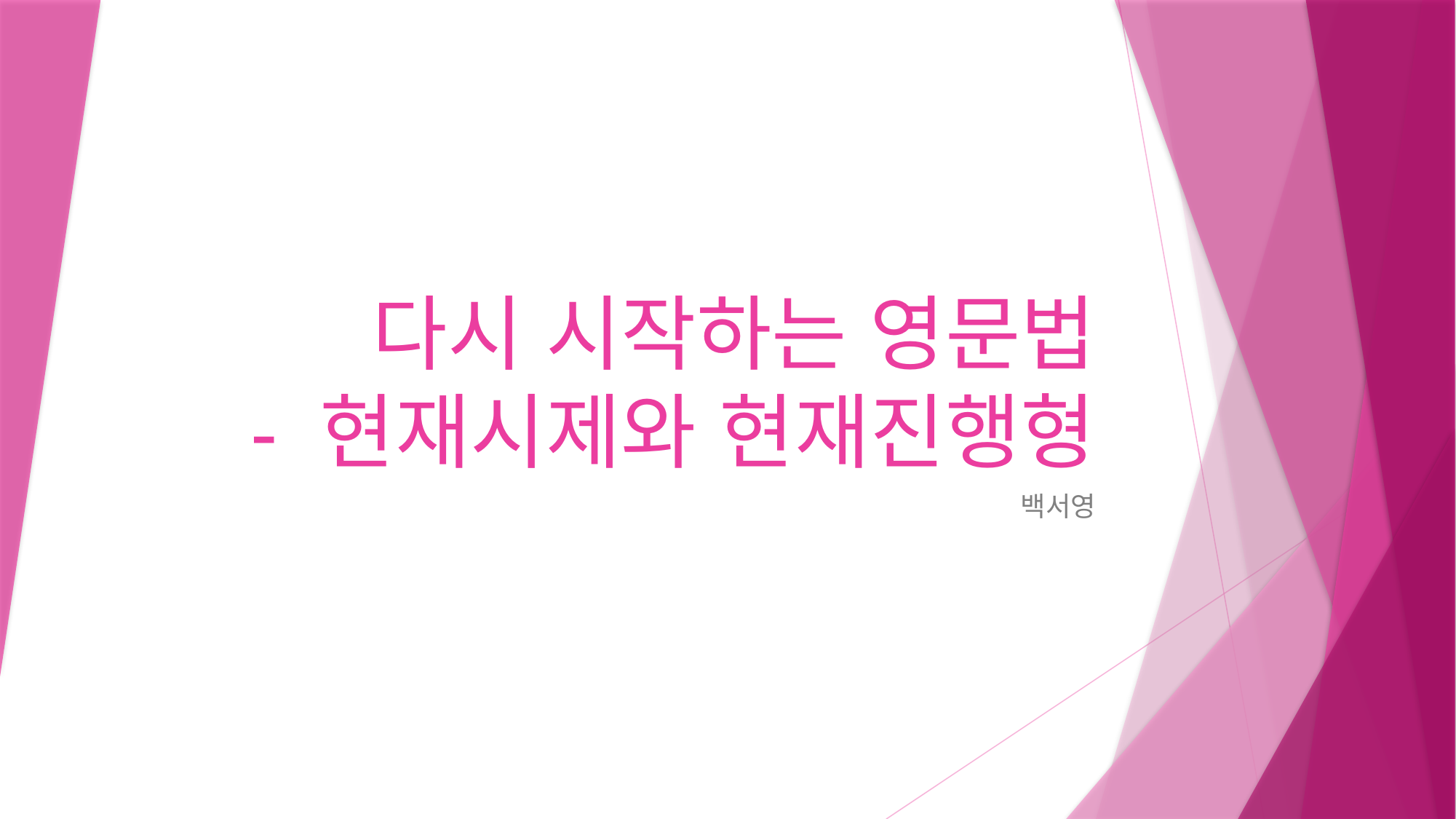

# 다시 시작하는 영문법 - 현재시제와 현재진행형
백서영